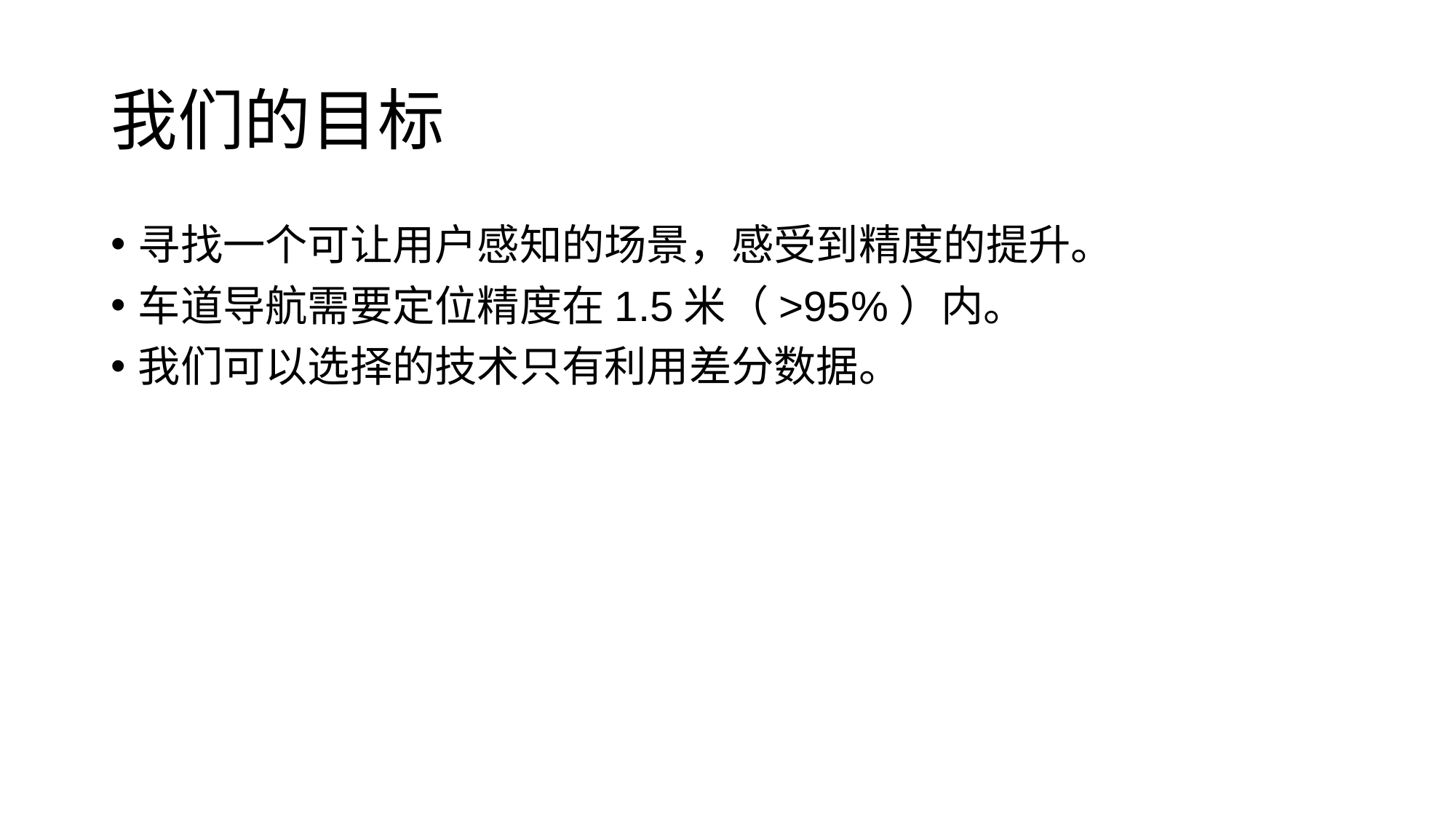

# 我们的目标
寻找一个可让用户感知的场景，感受到精度的提升。
车道导航需要定位精度在1.5米（>95%）内。
我们可以选择的技术只有利用差分数据。